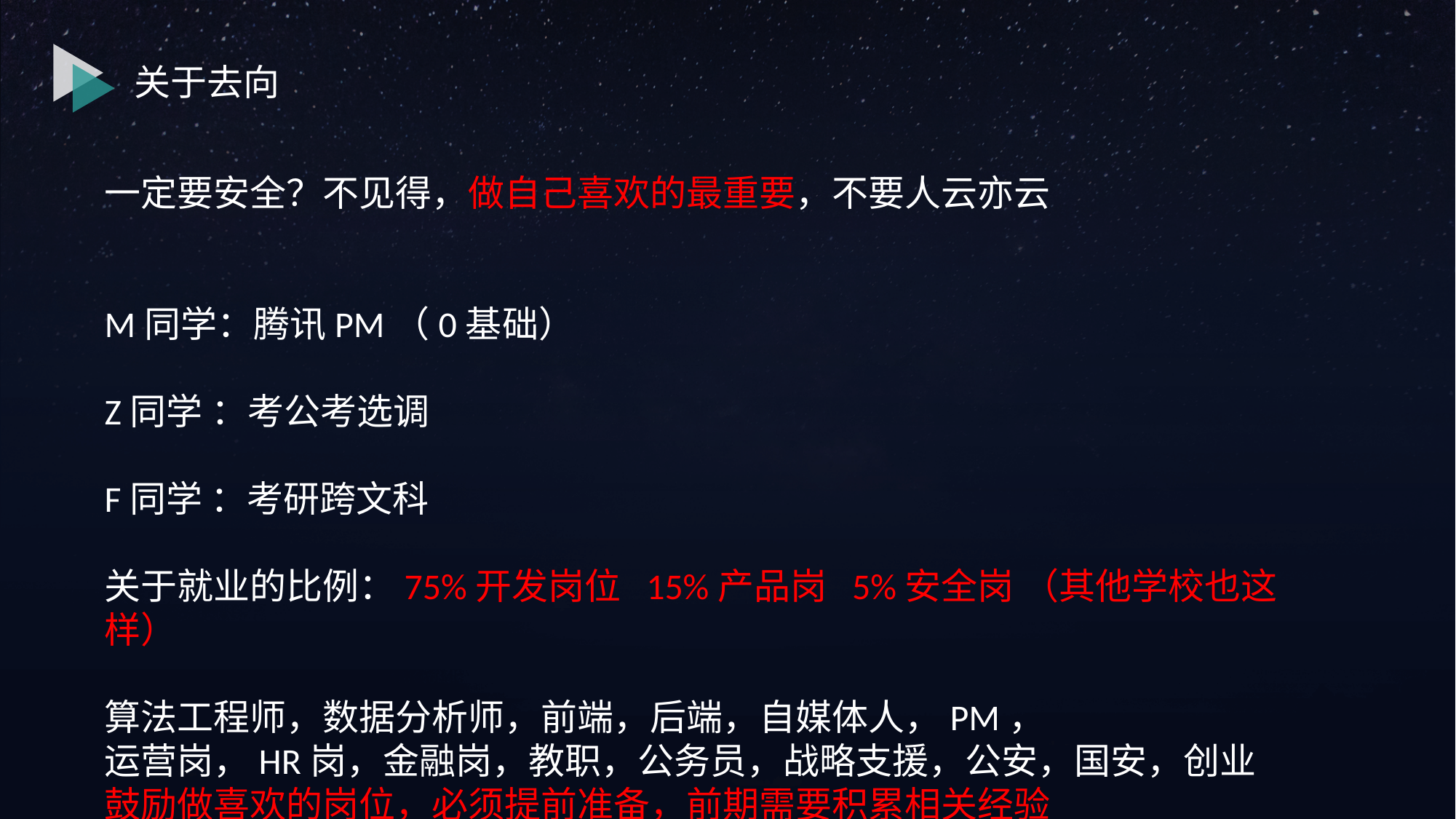

关于去向
一定要安全？不见得，做自己喜欢的最重要，不要人云亦云

M同学：腾讯PM（0基础）

Z同学 ：考公考选调

F同学 ：考研跨文科

关于就业的比例：75%开发岗位  15%产品岗  5%安全岗 （其他学校也这样）

算法工程师，数据分析师，前端，后端，自媒体人，PM，
运营岗，HR岗，金融岗，教职，公务员，战略支援，公安，国安，创业
鼓励做喜欢的岗位，必须提前准备，前期需要积累相关经验